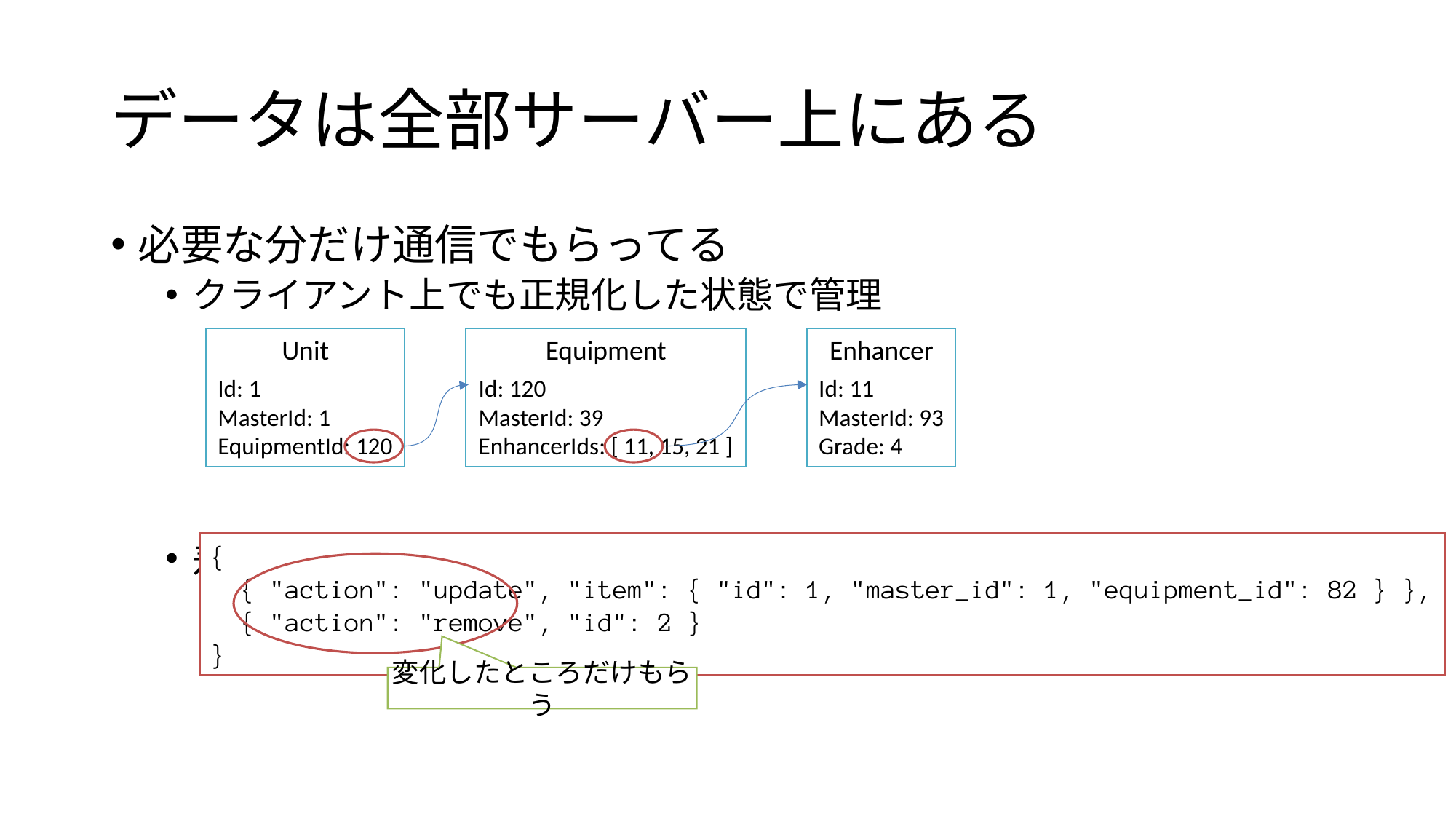

# データは全部サーバー上にある
必要な分だけ通信でもらってる
クライアント上でも正規化した状態で管理

差分更新
Unit

Equipment

Enhancer

Id: 1
MasterId: 1
EquipmentId: 120
Id: 120
MasterId: 39
EnhancerIds: [ 11, 15, 21 ]

Id: 11
MasterId: 93
Grade: 4

{
  { "action": "update", "item": { "id": 1, "master_id": 1, "equipment_id": 82 } },
  { "action": "remove", "id": 2 }
}

変化したところだけもらう